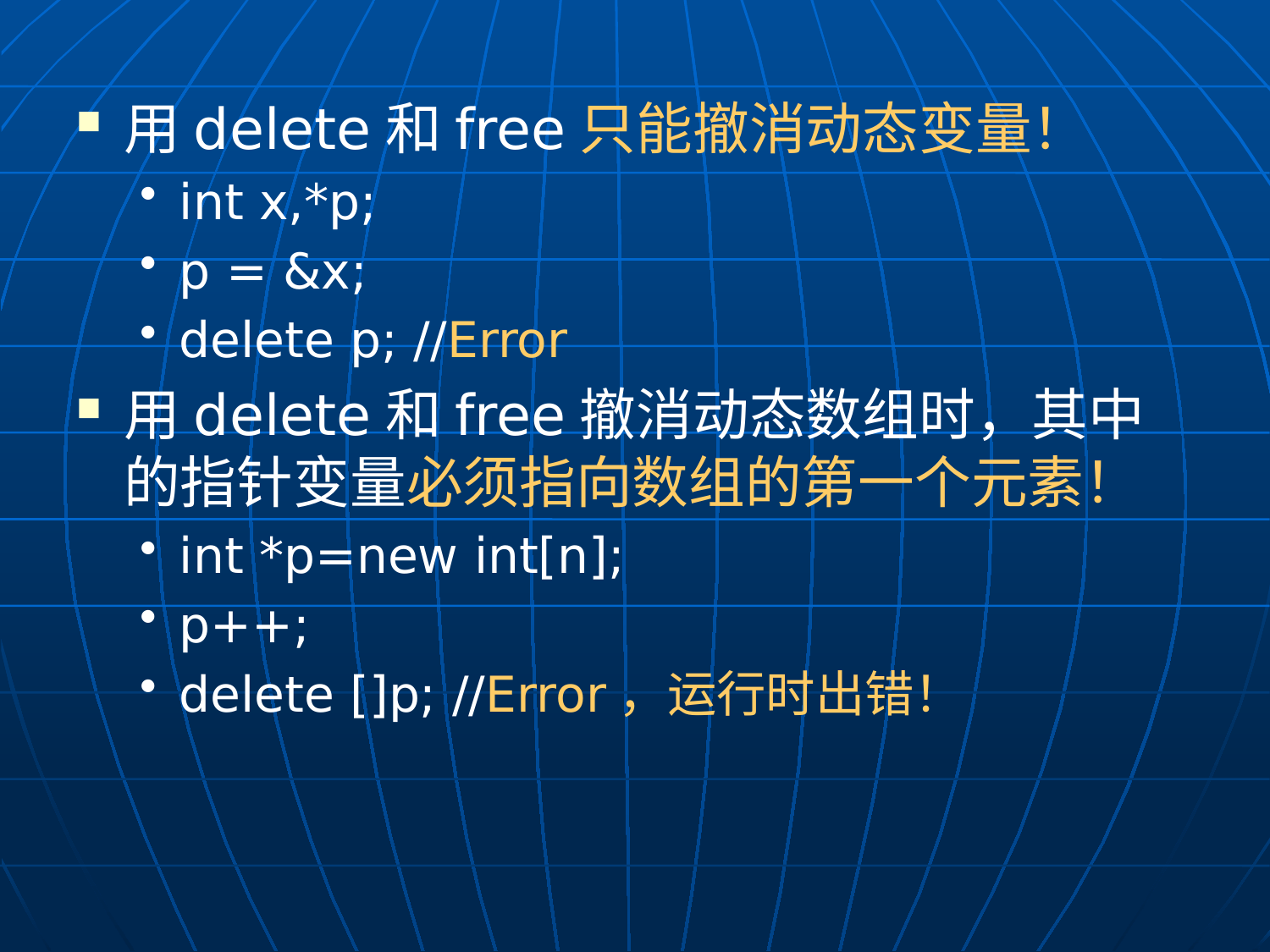

用delete和free只能撤消动态变量！
int x,*p;
p = &x;
delete p; //Error
用delete和free撤消动态数组时，其中的指针变量必须指向数组的第一个元素！
int *p=new int[n];
p++;
delete []p; //Error，运行时出错！